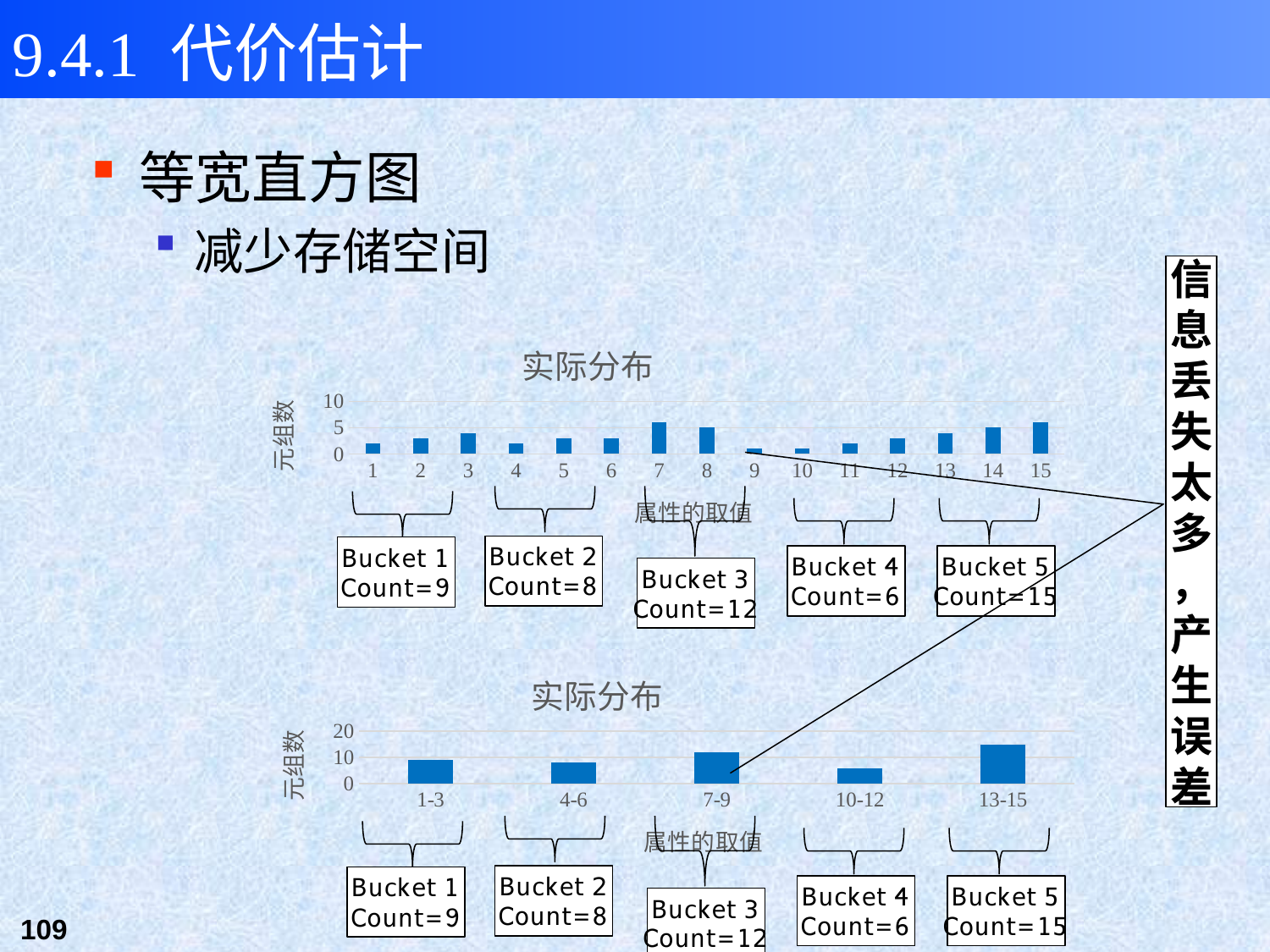

9.4.1 代价估计
等宽直方图
减少存储空间

信
息
丢
失
太
多
，
产
生
误
差

### Chart: 实际分布

| Category | 均匀估计 |
|---|---|
| 1 | 2.0 |
| 2 | 3.0 |
| 3 | 4.0 |
| 4 | 2.0 |
| 5 | 3.0 |
| 6 | 3.0 |
| 7 | 6.0 |
| 8 | 5.0 |
| 9 | 1.0 |
| 10 | 1.0 |
| 11 | 2.0 |
| 12 | 3.0 |
| 13 | 4.0 |
| 14 | 5.0 |
| 15 | 6.0 |

Bucket 2
Count=8
Bucket 1
Count=9
Bucket 4
Count=6
Bucket 5
Count=15
Bucket 3
Count=12

### Chart: 实际分布

| Category | 均匀估计 |
|---|---|
| 1-3 | 9.0 |
| 4-6 | 8.0 |
| 7-9 | 12.0 |
| 10-12 | 6.0 |
| 13-15 | 15.0 |

Bucket 2
Count=8
Bucket 1
Count=9
Bucket 4
Count=6
Bucket 5
Count=15
Bucket 3
Count=12